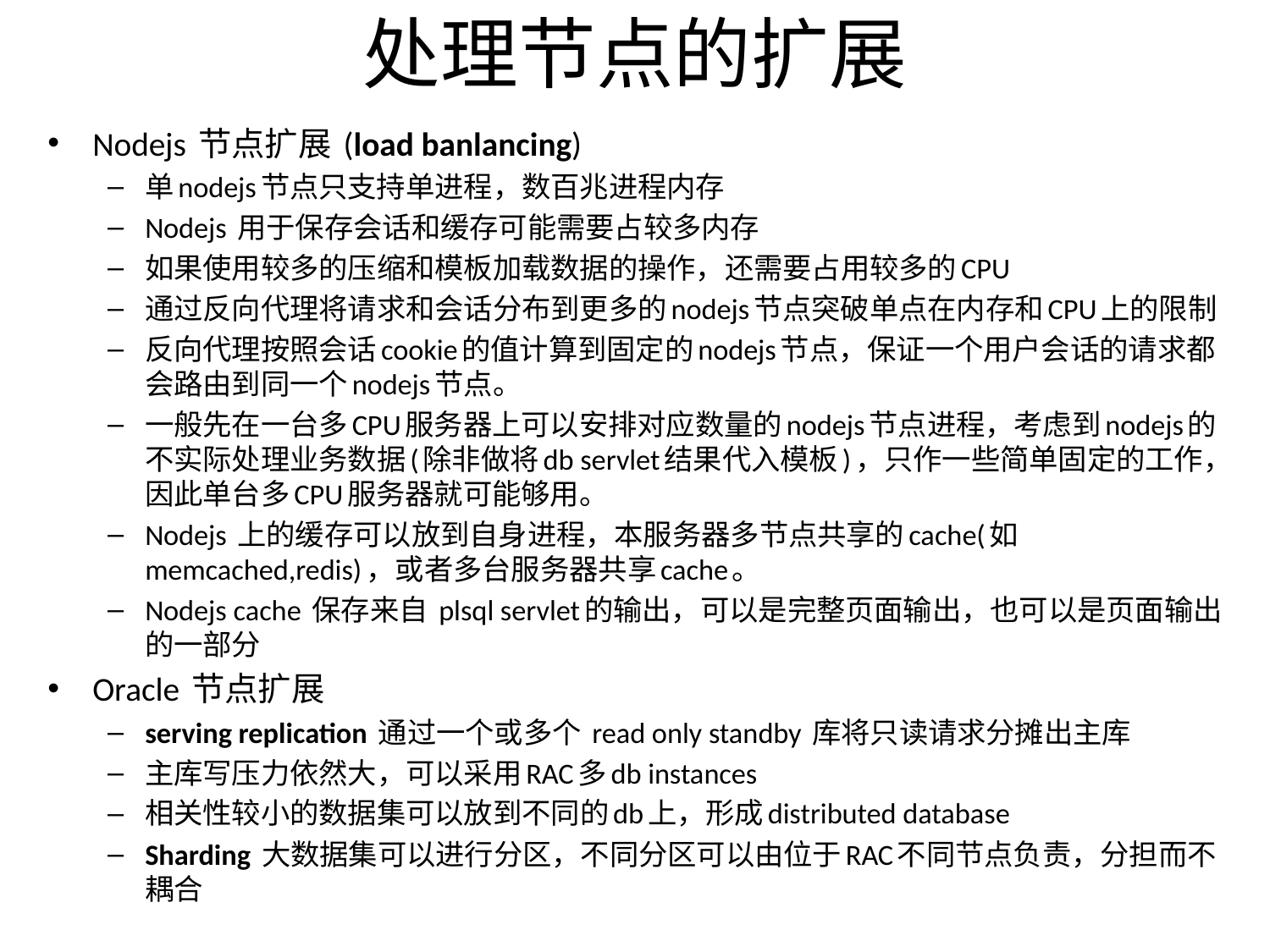

# 处理节点的扩展
Nodejs 节点扩展 (load banlancing)
单nodejs节点只支持单进程，数百兆进程内存
Nodejs 用于保存会话和缓存可能需要占较多内存
如果使用较多的压缩和模板加载数据的操作，还需要占用较多的CPU
通过反向代理将请求和会话分布到更多的nodejs节点突破单点在内存和CPU上的限制
反向代理按照会话cookie的值计算到固定的nodejs节点，保证一个用户会话的请求都会路由到同一个nodejs节点。
一般先在一台多CPU服务器上可以安排对应数量的nodejs节点进程，考虑到nodejs的不实际处理业务数据(除非做将db servlet结果代入模板)，只作一些简单固定的工作，因此单台多CPU服务器就可能够用。
Nodejs 上的缓存可以放到自身进程，本服务器多节点共享的cache(如memcached,redis)，或者多台服务器共享cache。
Nodejs cache 保存来自 plsql servlet的输出，可以是完整页面输出，也可以是页面输出的一部分
Oracle 节点扩展
serving replication 通过一个或多个 read only standby 库将只读请求分摊出主库
主库写压力依然大，可以采用RAC多db instances
相关性较小的数据集可以放到不同的db上，形成distributed database
Sharding 大数据集可以进行分区，不同分区可以由位于RAC不同节点负责，分担而不耦合